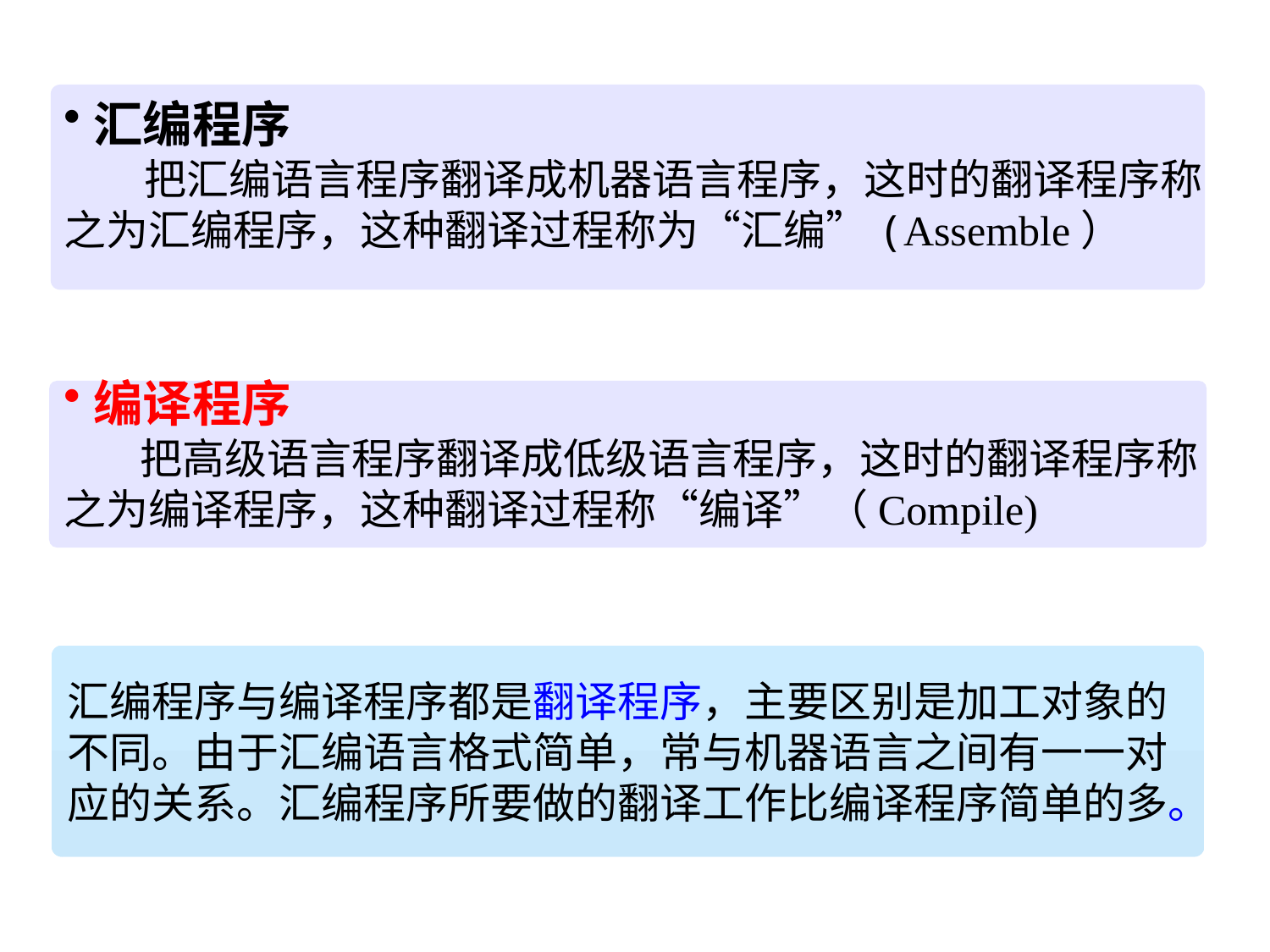

汇编程序
         把汇编语言程序翻译成机器语言程序，这时的翻译程序称之为汇编程序，这种翻译过程称为“汇编”(Assemble）

编译程序
       把高级语言程序翻译成低级语言程序，这时的翻译程序称之为编译程序，这种翻译过程称“编译”（Compile)

汇编程序与编译程序都是翻译程序，主要区别是加工对象的
不同。由于汇编语言格式简单，常与机器语言之间有一一对
应的关系。汇编程序所要做的翻译工作比编译程序简单的多。